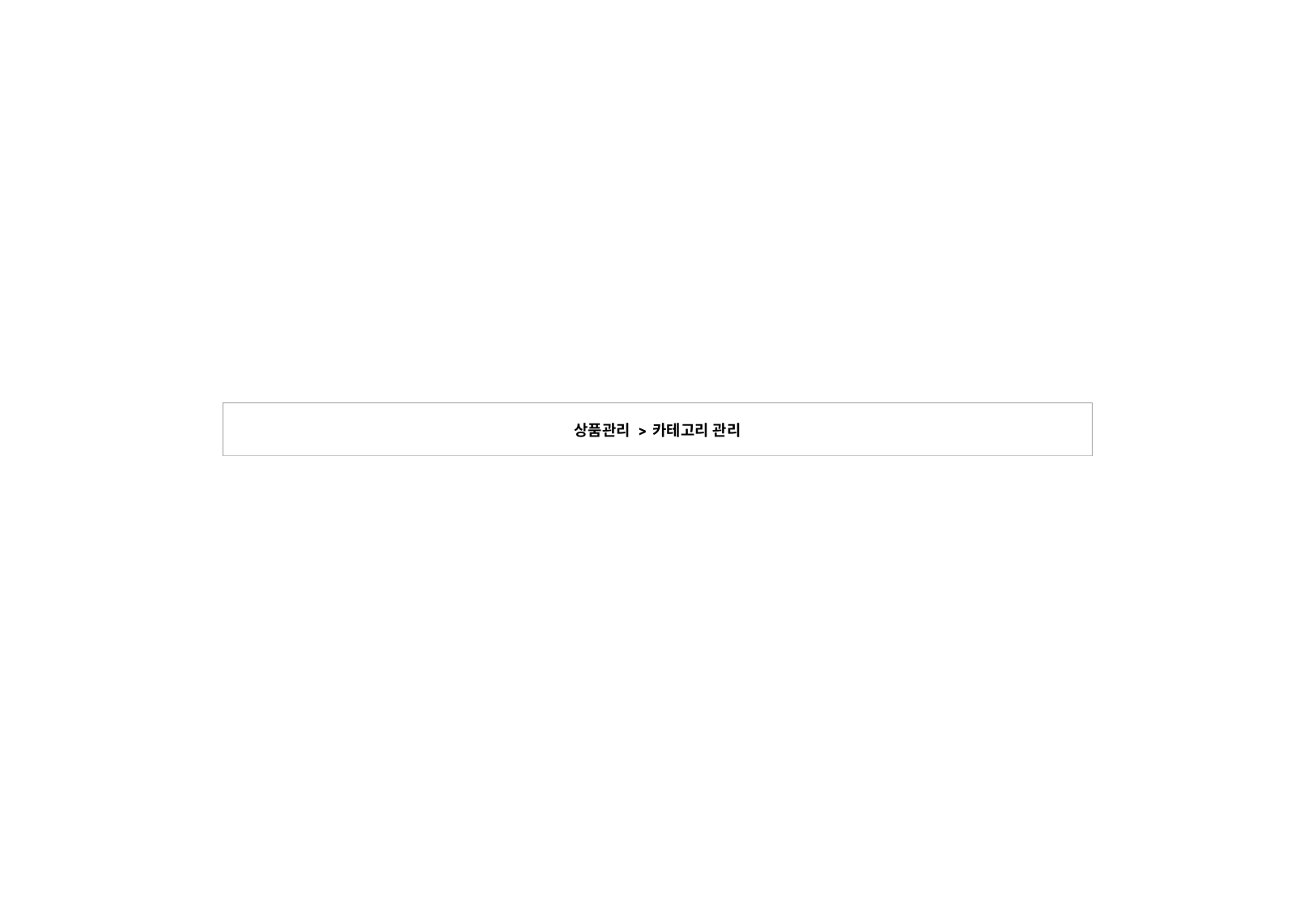

| 상품관리 > 카테고리 관리 |
| --- |